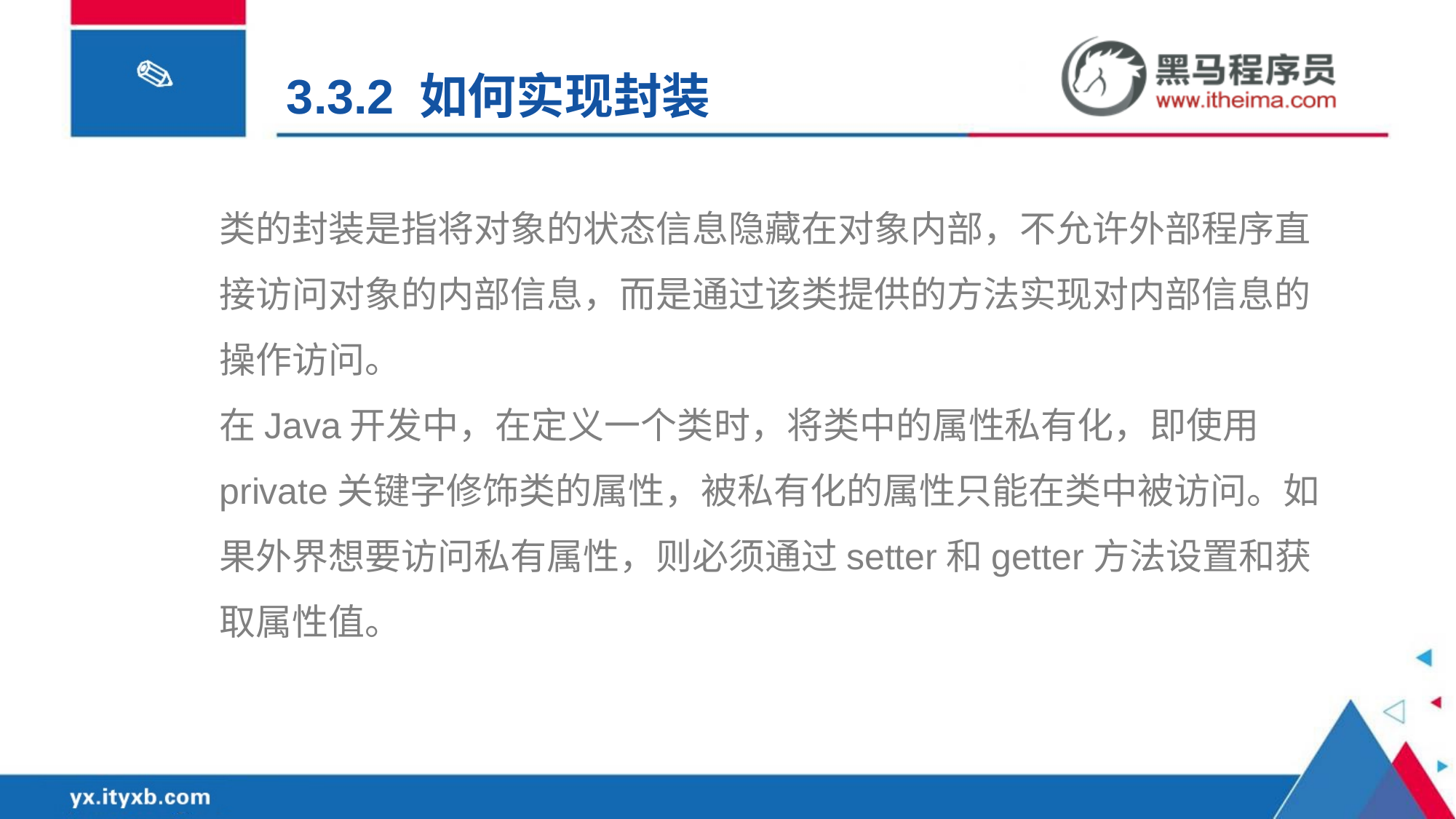

3.3.2 如何实现封装
类的封装是指将对象的状态信息隐藏在对象内部，不允许外部程序直接访问对象的内部信息，而是通过该类提供的方法实现对内部信息的操作访问。
在Java开发中，在定义一个类时，将类中的属性私有化，即使用private关键字修饰类的属性，被私有化的属性只能在类中被访问。如果外界想要访问私有属性，则必须通过setter和getter方法设置和获取属性值。